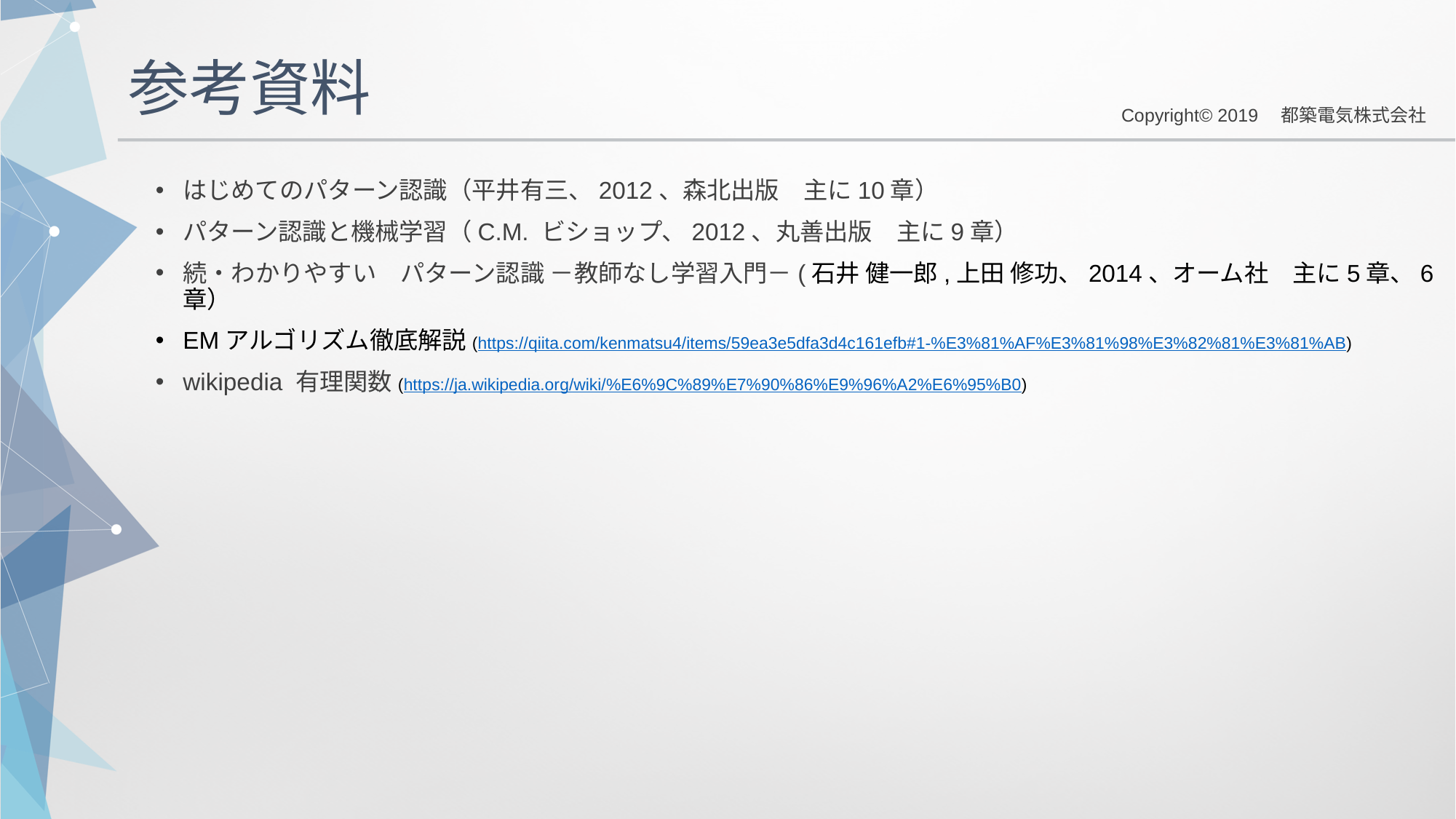

# 参考資料
はじめてのパターン認識（平井有三、2012、森北出版　主に10章）
パターン認識と機械学習（C.M. ビショップ、2012、丸善出版　主に9章）
続・わかりやすい　パターン認識 －教師なし学習入門－(石井 健一郎,上田 修功、2014、オーム社　主に5章、6章）
EMアルゴリズム徹底解説(https://qiita.com/kenmatsu4/items/59ea3e5dfa3d4c161efb#1-%E3%81%AF%E3%81%98%E3%82%81%E3%81%AB)
wikipedia 有理関数(https://ja.wikipedia.org/wiki/%E6%9C%89%E7%90%86%E9%96%A2%E6%95%B0)